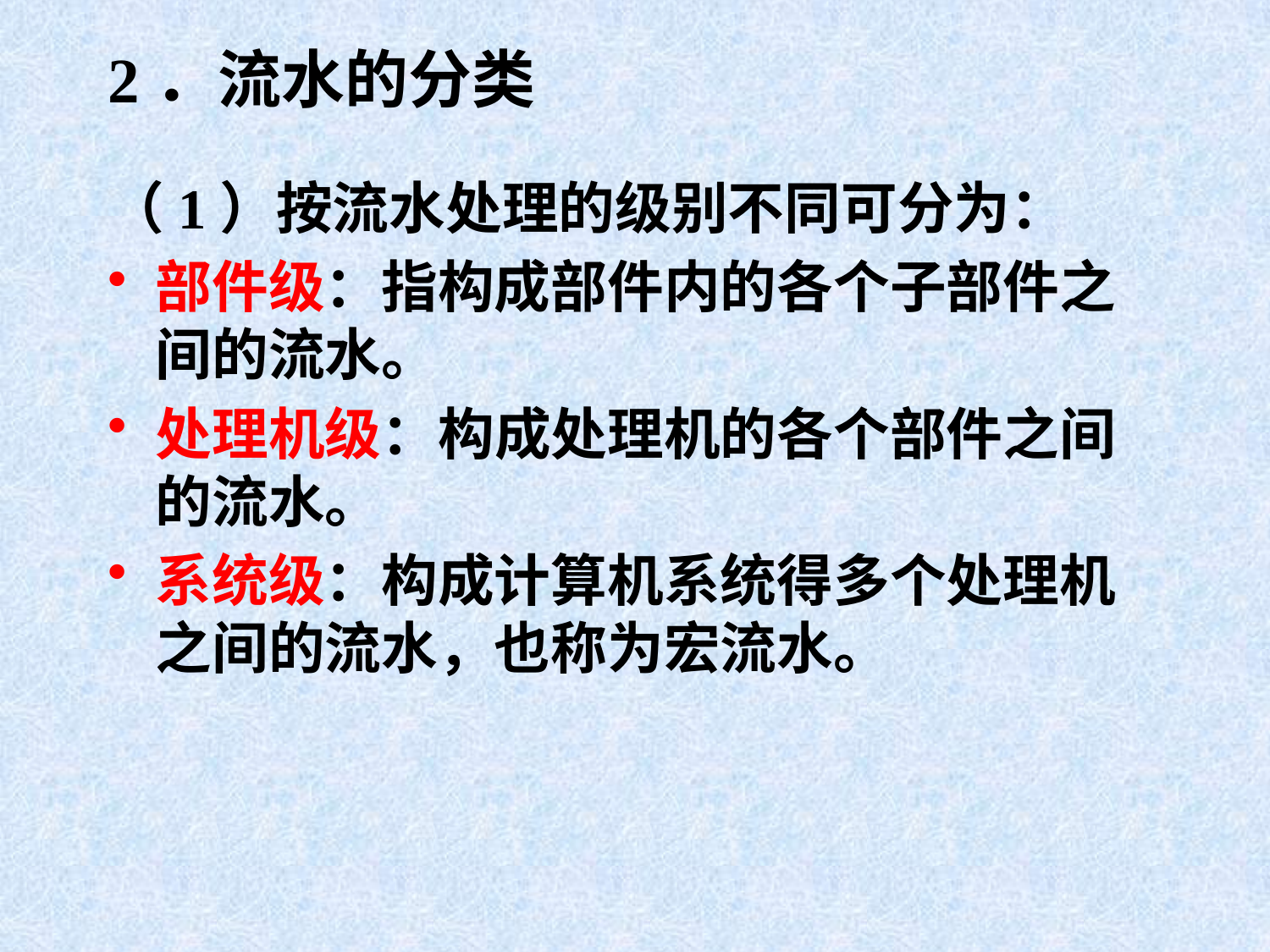

# 2．流水的分类
（1）按流水处理的级别不同可分为：
部件级：指构成部件内的各个子部件之间的流水。
处理机级：构成处理机的各个部件之间的流水。
系统级：构成计算机系统得多个处理机之间的流水，也称为宏流水。